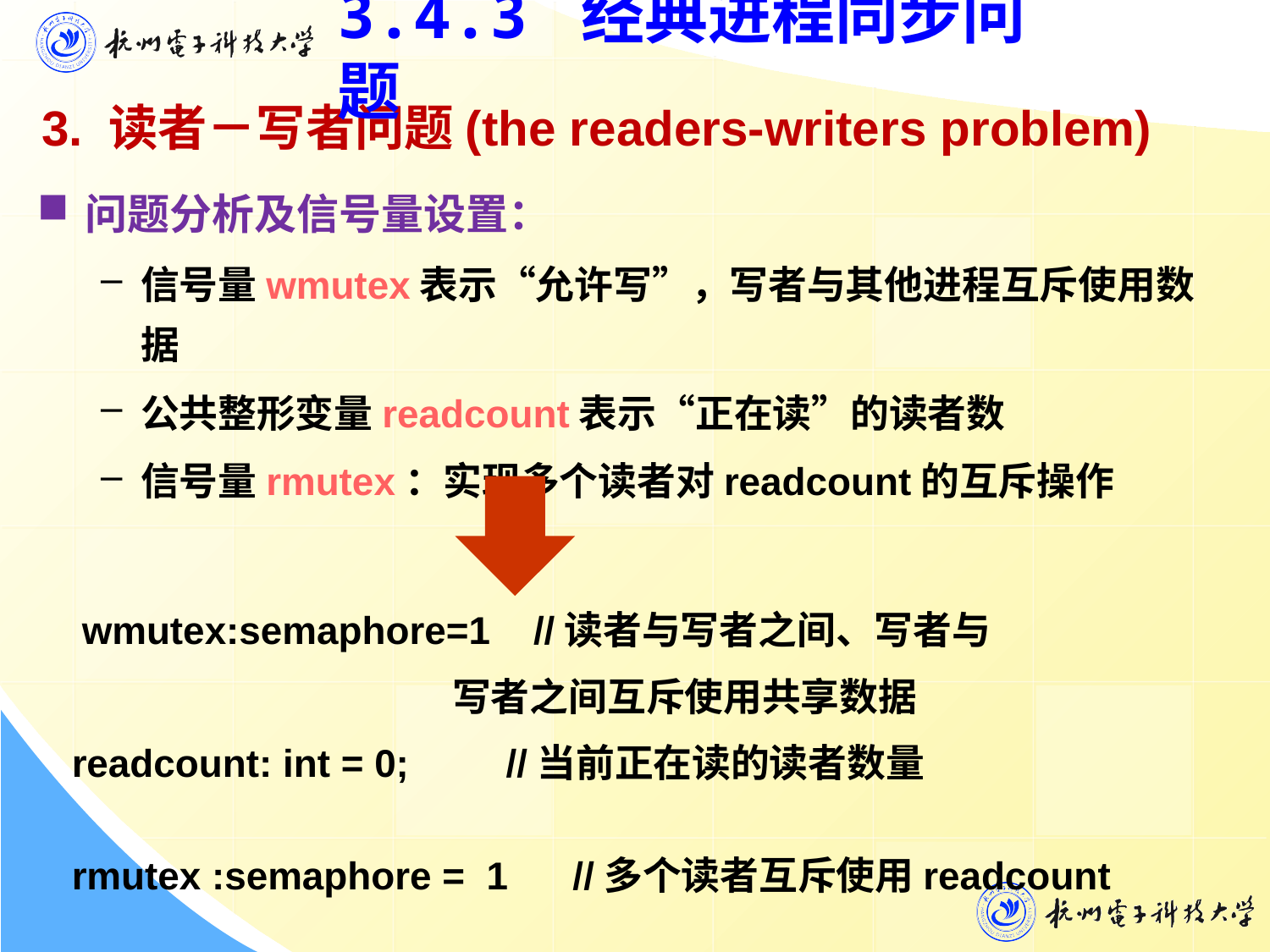

3.4.3 经典进程同步问题
3. 读者－写者问题(the readers-writers problem)
问题分析及信号量设置：
信号量wmutex表示“允许写”，写者与其他进程互斥使用数据
公共整形变量readcount表示“正在读”的读者数
信号量rmutex：实现多个读者对readcount的互斥操作

  wmutex:semaphore=1    //读者与写者之间、写者与
                                           写者之间互斥使用共享数据
 readcount: int = 0;         //当前正在读的读者数量
 rmutex :semaphore =  1      //多个读者互斥使用readcount